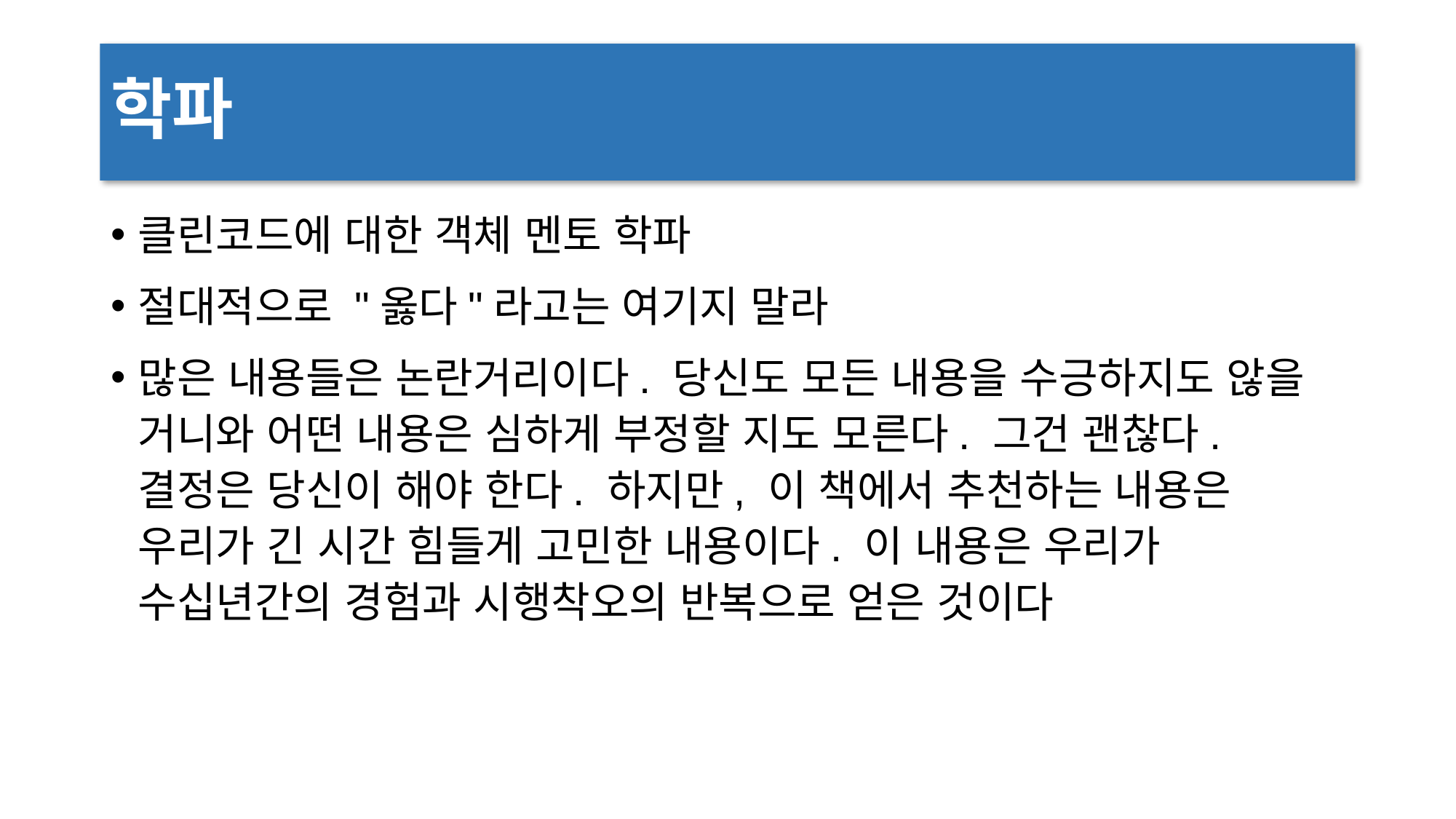

# 학파
클린코드에 대한 객체 멘토 학파
절대적으로 "옳다"라고는 여기지 말라
많은 내용들은 논란거리이다. 당신도 모든 내용을 수긍하지도 않을 거니와 어떤 내용은 심하게 부정할 지도 모른다. 그건 괜찮다. 결정은 당신이 해야 한다. 하지만, 이 책에서 추천하는 내용은 우리가 긴 시간 힘들게 고민한 내용이다. 이 내용은 우리가 수십년간의 경험과 시행착오의 반복으로 얻은 것이다